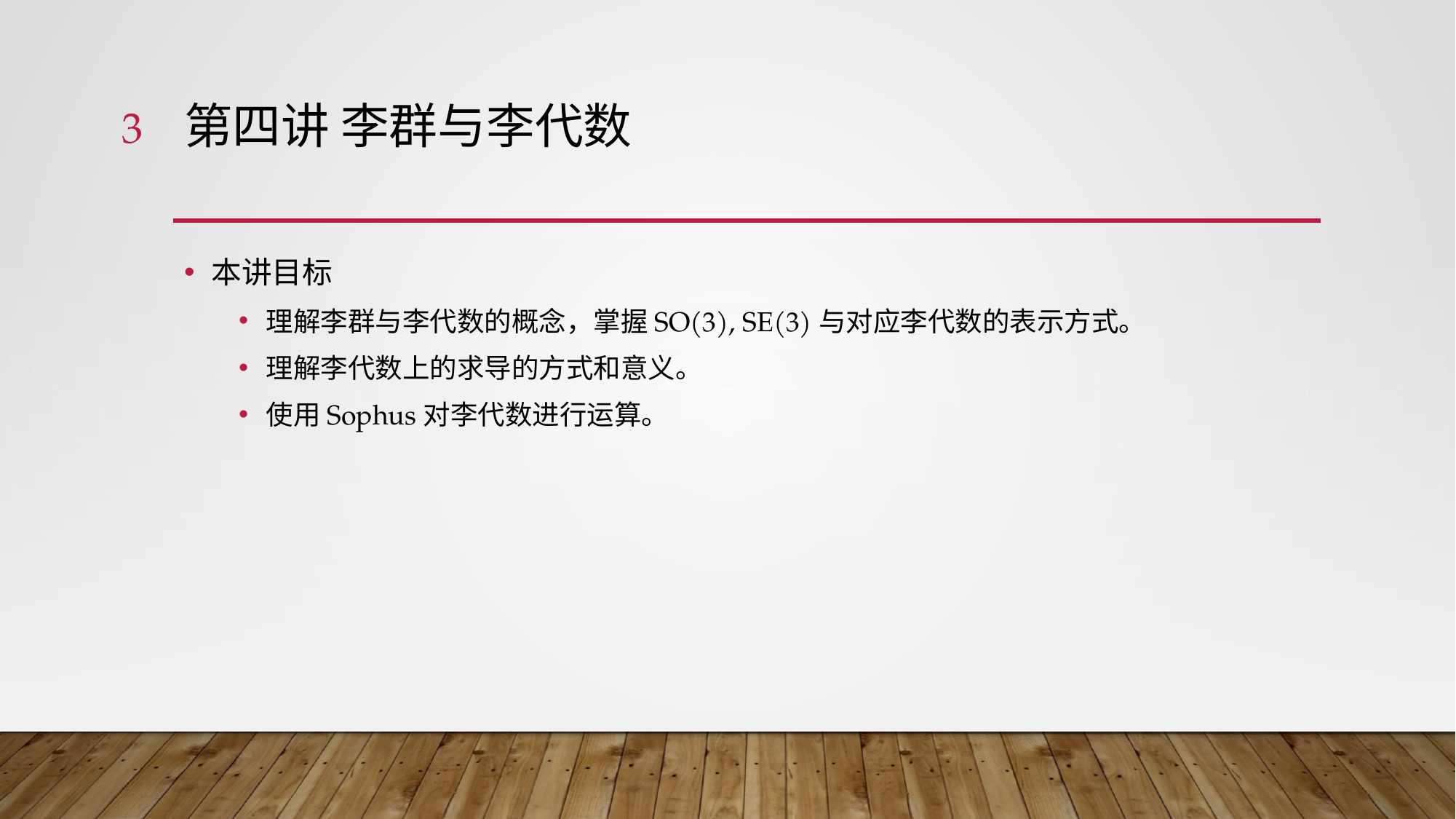

3
# 第四讲 李群与李代数
本讲目标
理解李群与李代数的概念，掌握SO(3), SE(3)与对应李代数的表示方式。
理解李代数上的求导的方式和意义。
使用Sophus对李代数进行运算。